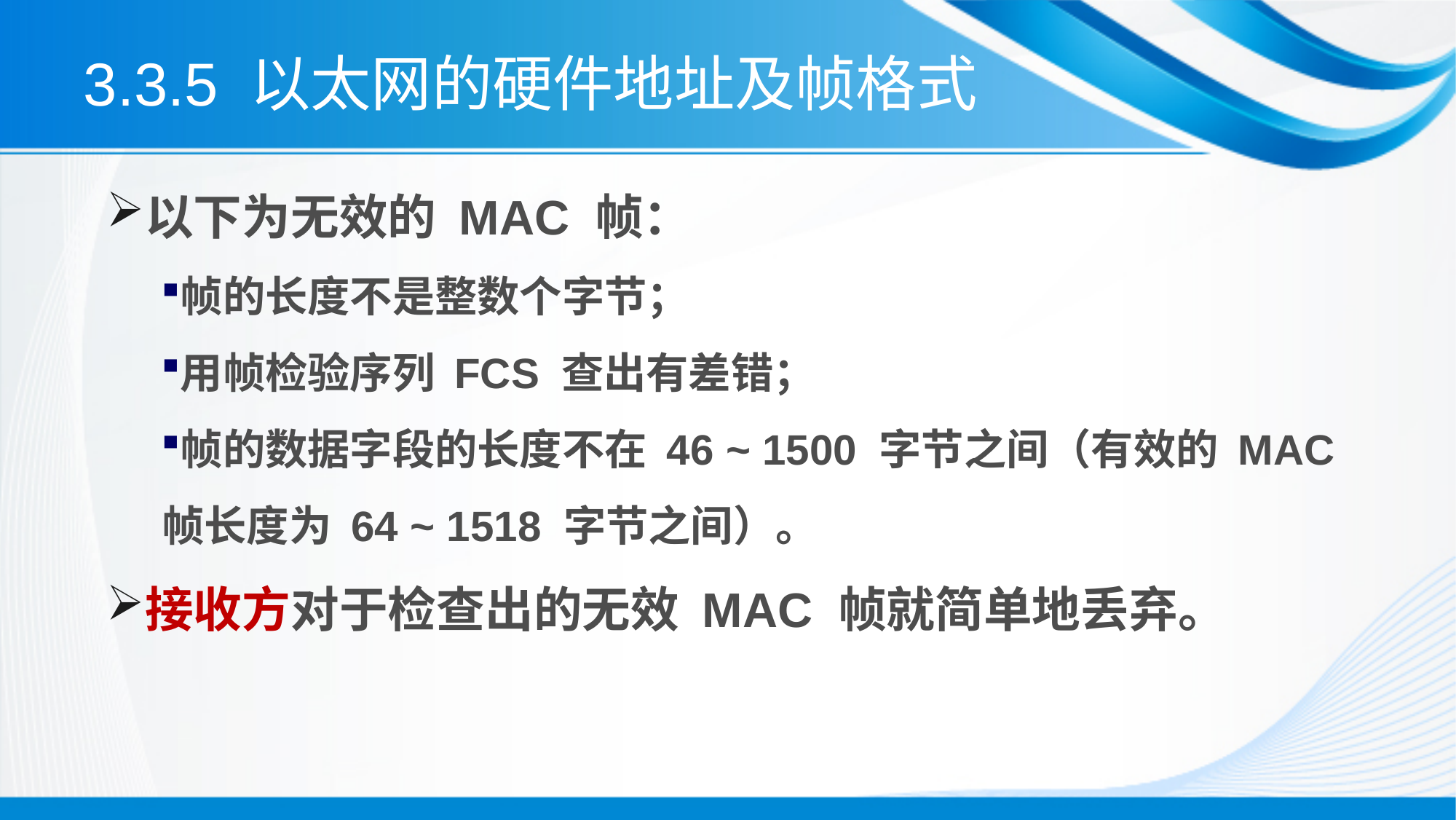

# 3.3.5 以太网的硬件地址及帧格式
以下为无效的 MAC 帧：
帧的长度不是整数个字节；
用帧检验序列 FCS 查出有差错；
帧的数据字段的长度不在 46 ~ 1500 字节之间（有效的 MAC 帧长度为 64 ~ 1518 字节之间）。
接收方对于检查出的无效 MAC 帧就简单地丢弃。